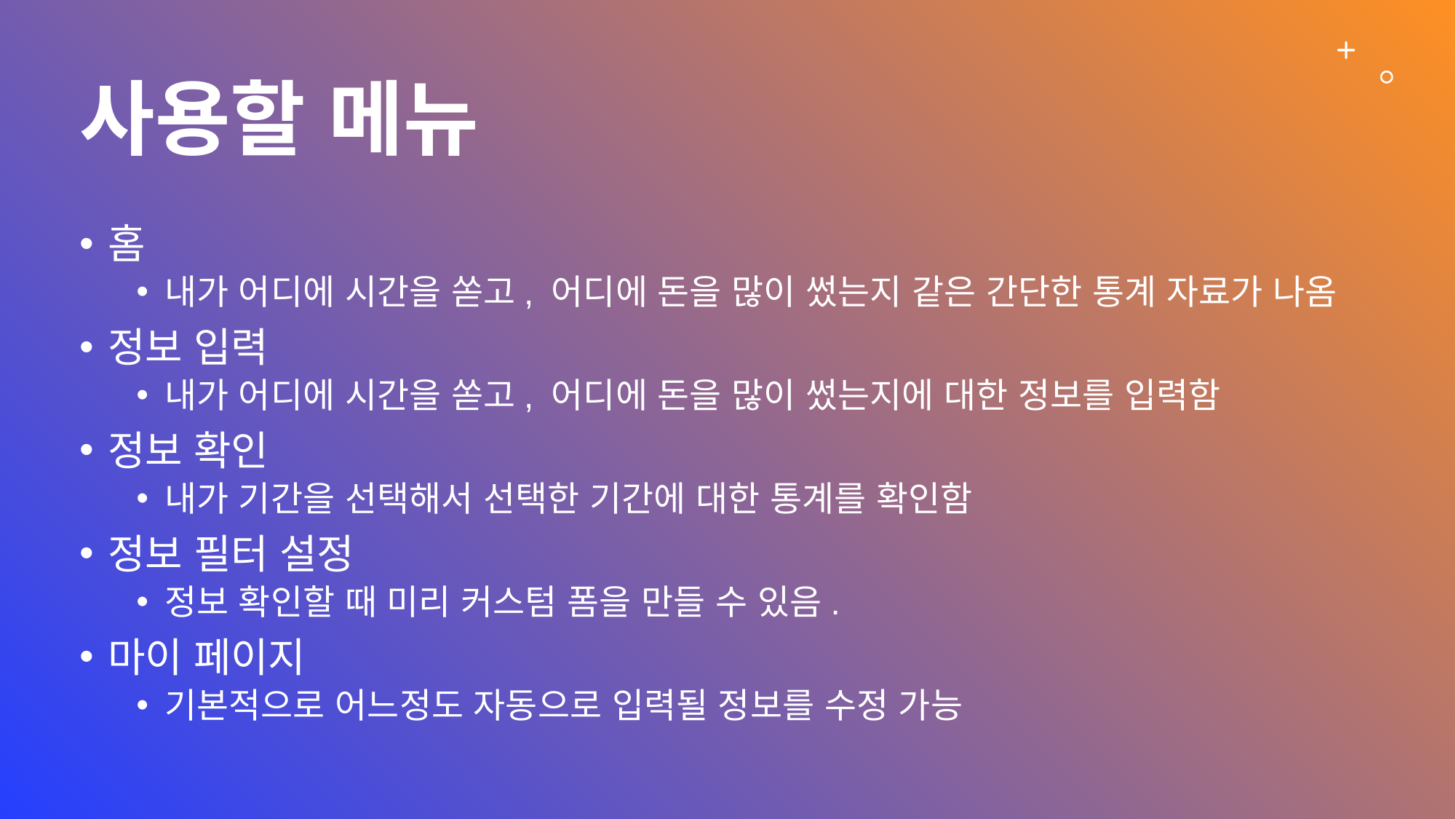

# 사용할 메뉴
홈
내가 어디에 시간을 쏟고, 어디에 돈을 많이 썼는지 같은 간단한 통계 자료가 나옴
정보 입력
내가 어디에 시간을 쏟고, 어디에 돈을 많이 썼는지에 대한 정보를 입력함
정보 확인
내가 기간을 선택해서 선택한 기간에 대한 통계를 확인함
정보 필터 설정
정보 확인할 때 미리 커스텀 폼을 만들 수 있음.
마이 페이지
기본적으로 어느정도 자동으로 입력될 정보를 수정 가능